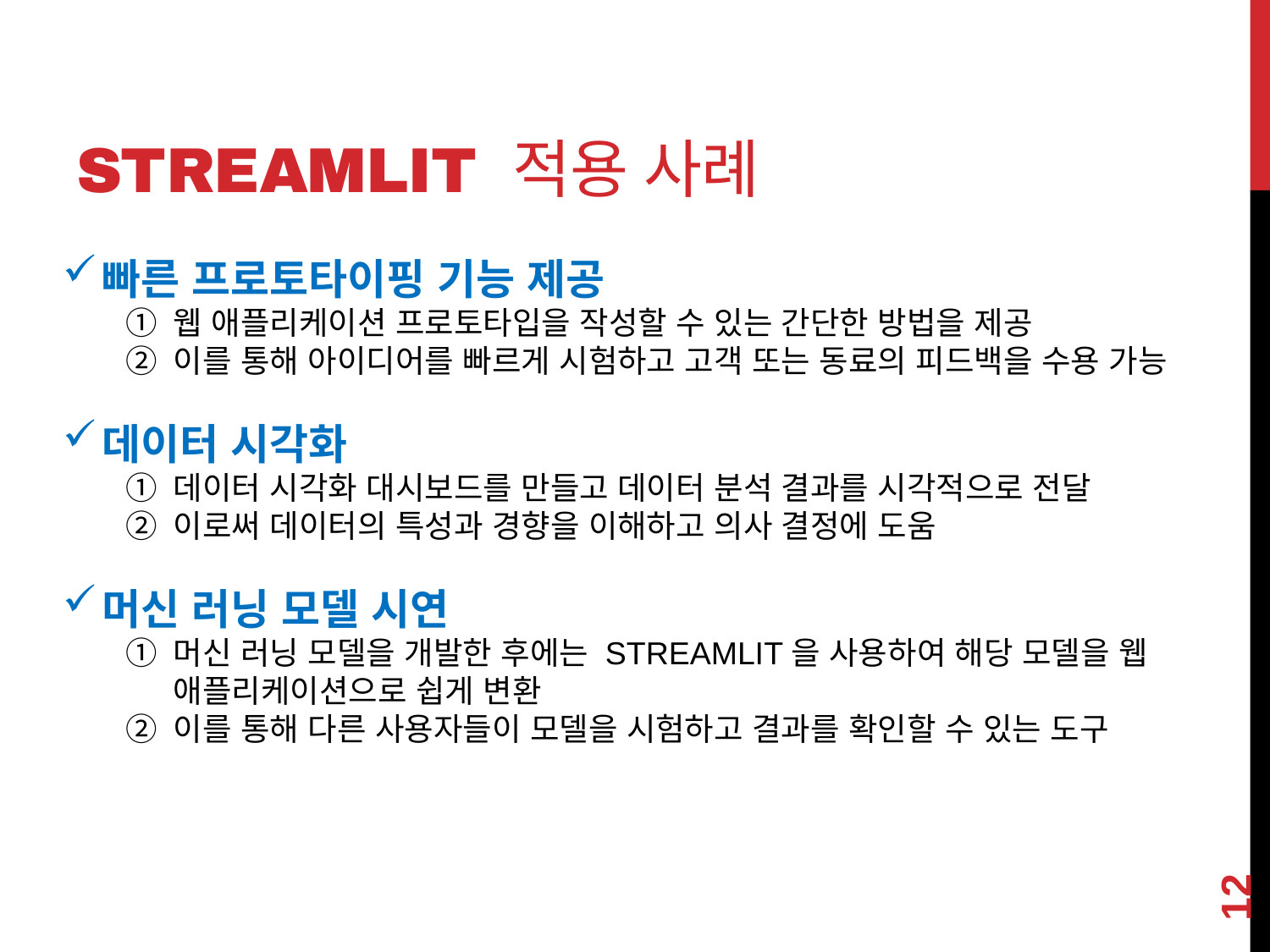

# STREAMLIT 적용 사례
빠른 프로토타이핑 기능 제공
웹 애플리케이션 프로토타입을 작성할 수 있는 간단한 방법을 제공
이를 통해 아이디어를 빠르게 시험하고 고객 또는 동료의 피드백을 수용 가능

데이터 시각화
데이터 시각화 대시보드를 만들고 데이터 분석 결과를 시각적으로 전달
이로써 데이터의 특성과 경향을 이해하고 의사 결정에 도움

머신 러닝 모델 시연
머신 러닝 모델을 개발한 후에는 STREAMLIT을 사용하여 해당 모델을 웹 애플리케이션으로 쉽게 변환
이를 통해 다른 사용자들이 모델을 시험하고 결과를 확인할 수 있는 도구
12